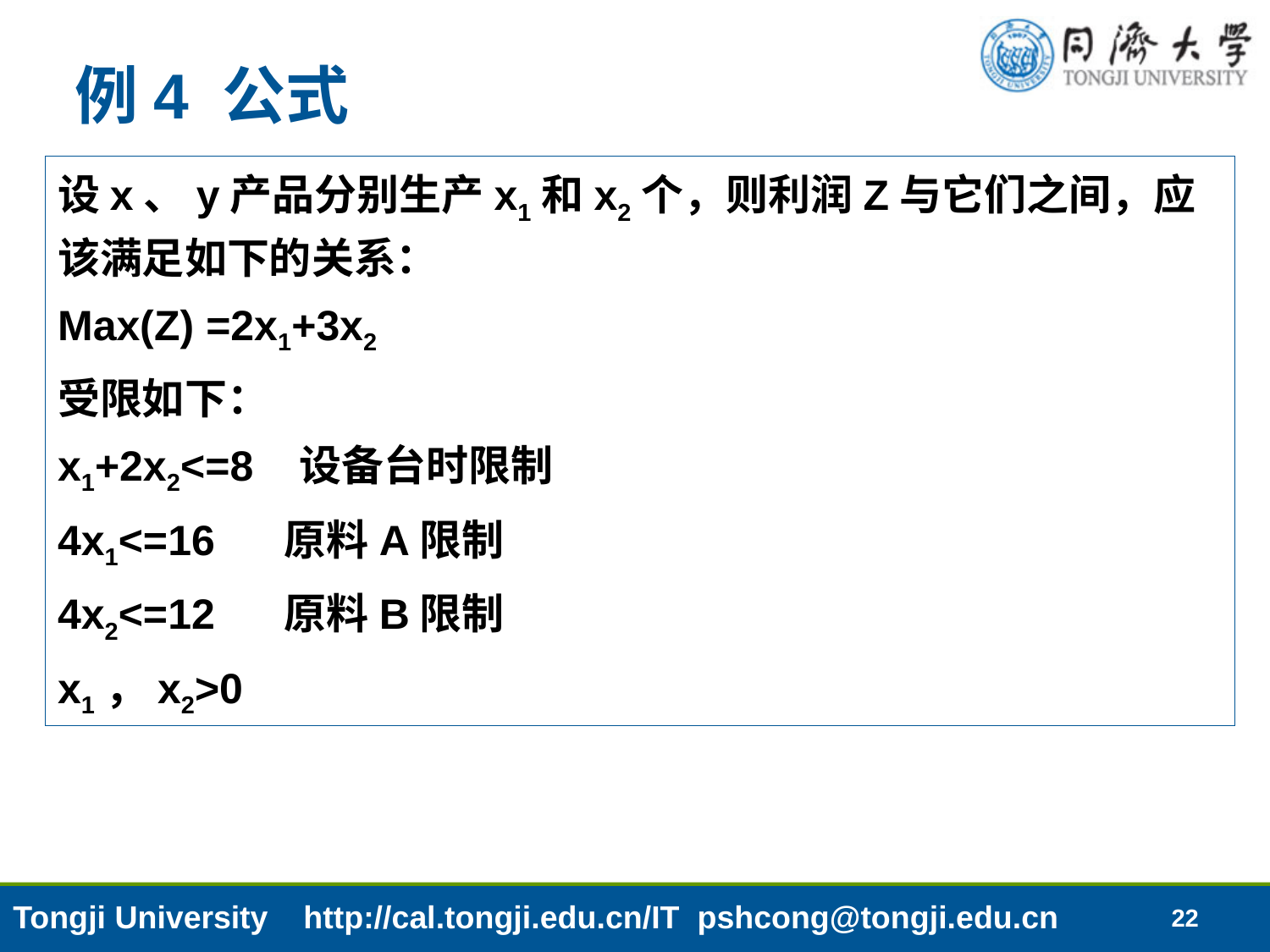

# 例4 公式
设x、y产品分别生产x1和x2个，则利润Z与它们之间，应该满足如下的关系：
Max(Z) =2x1+3x2
受限如下：
x1+2x2<=8   设备台时限制
4x1<=16     原料A限制
4x2<=12     原料B限制
x1，x2>0